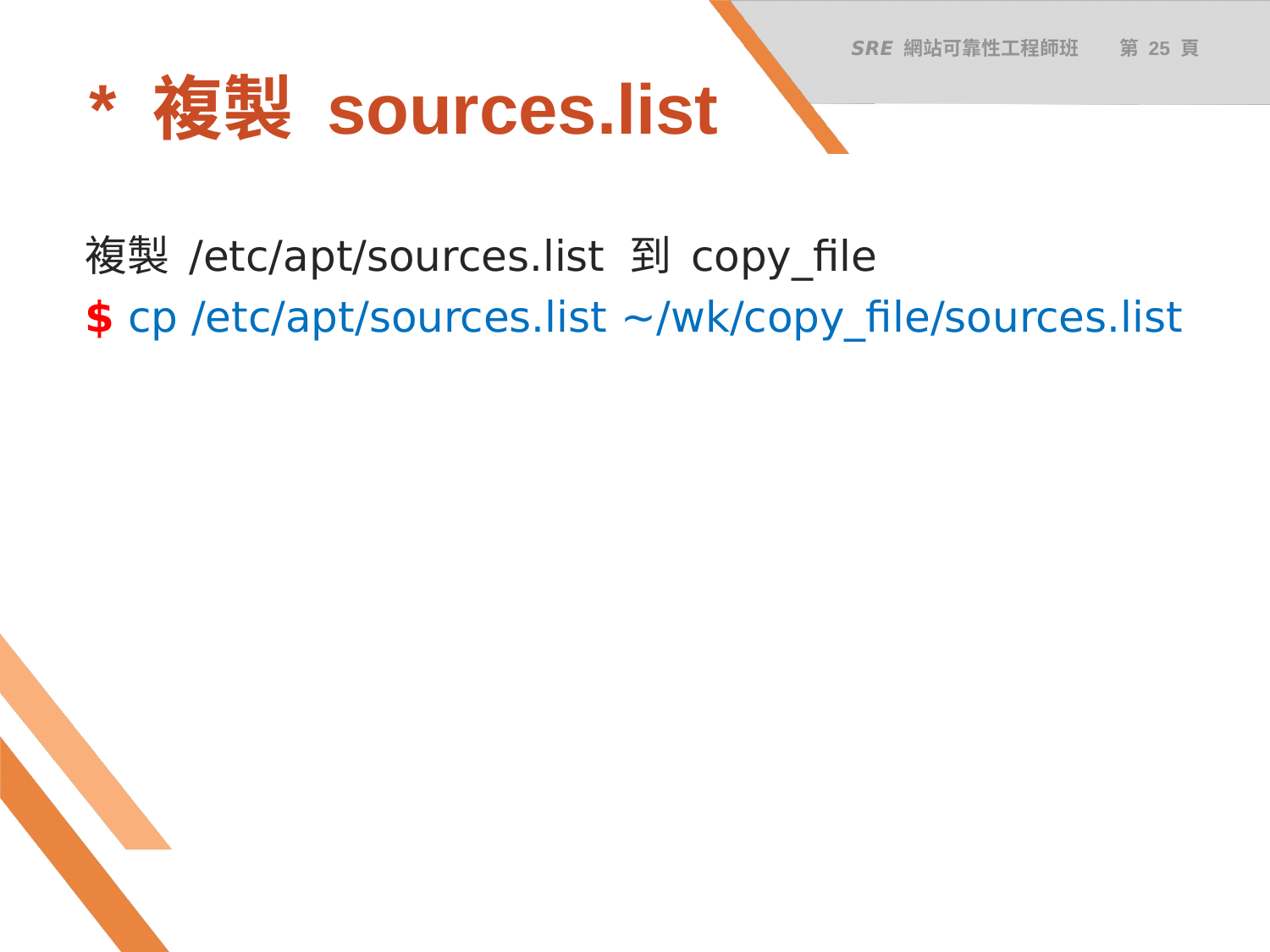

SRE 網站可靠性工程師班
第 25 頁
# * 複製 sources.list
複製 /etc/apt/sources.list 到 copy_file
$ cp /etc/apt/sources.list ~/wk/copy_file/sources.list